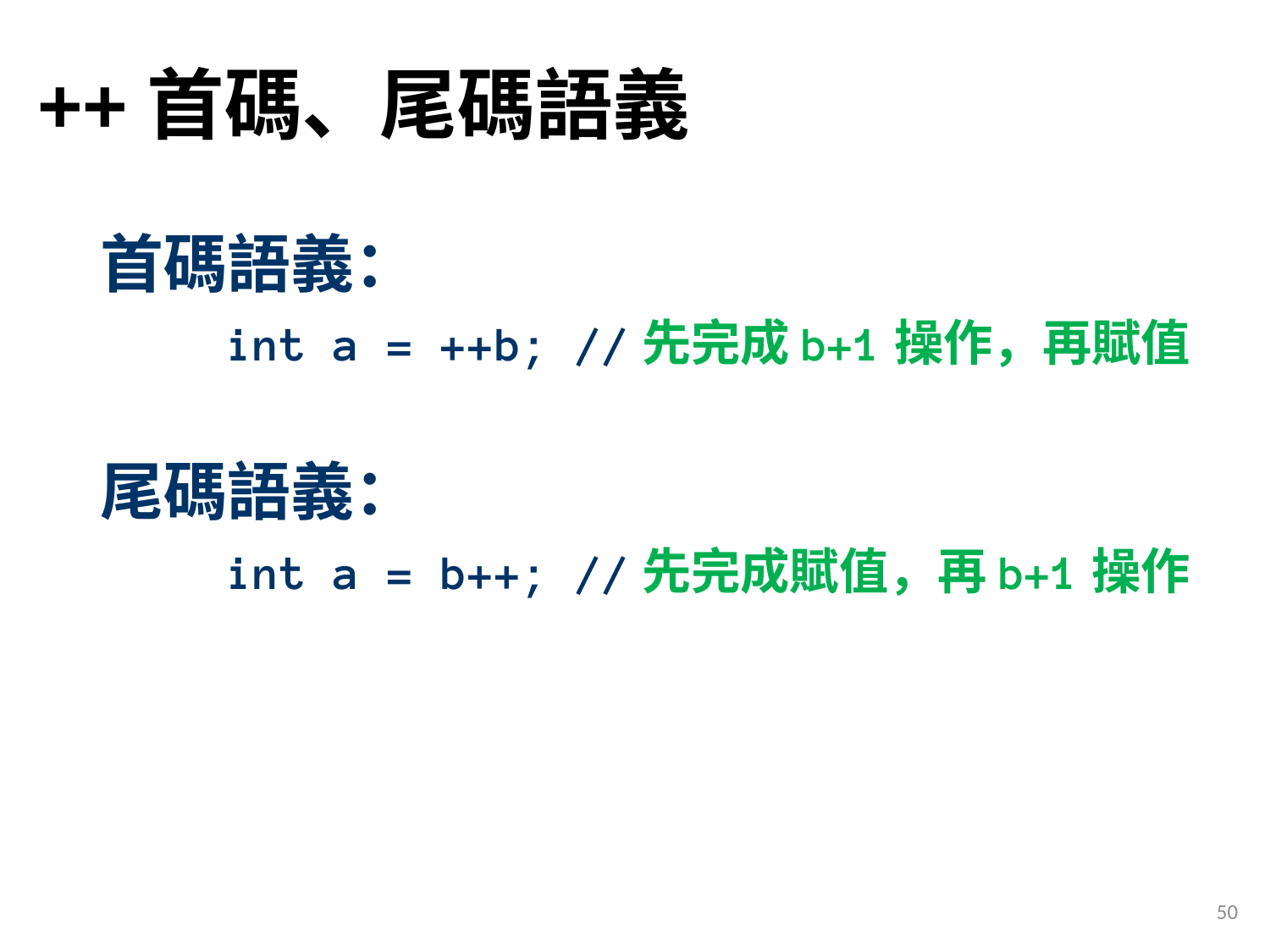

# ++首碼、尾碼語義
首碼語義：
	int a = ++b; //先完成b+1操作，再賦值

尾碼語義：
	int a = b++; //先完成賦值，再b+1操作

50